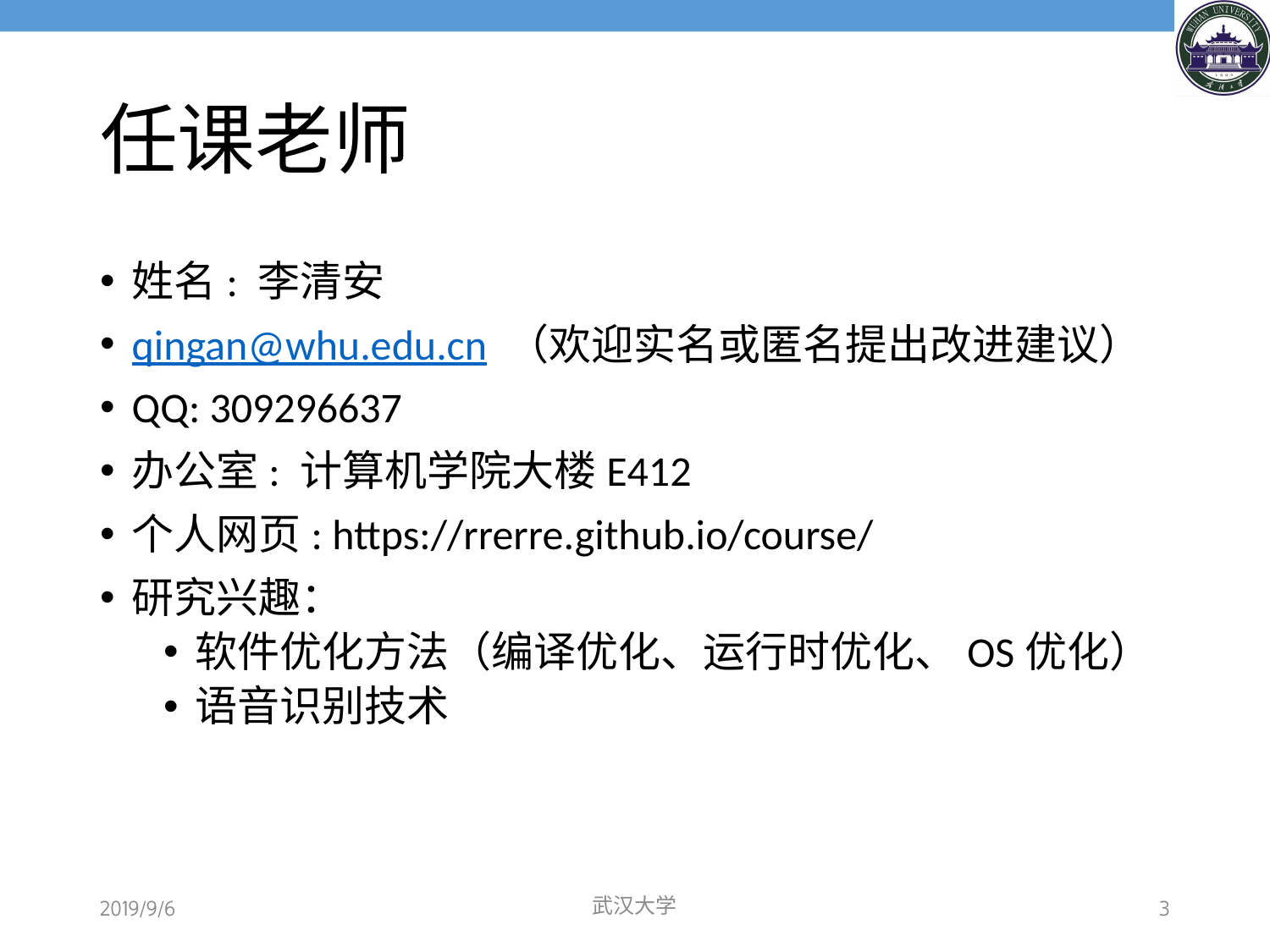

# 任课老师
姓名: 李清安
qingan@whu.edu.cn （欢迎实名或匿名提出改进建议）
QQ: 309296637
办公室: 计算机学院大楼E412
个人网页: https://rrerre.github.io/course/
研究兴趣：
软件优化方法（编译优化、运行时优化、OS优化）
语音识别技术

2019/9/6
武汉大学
3